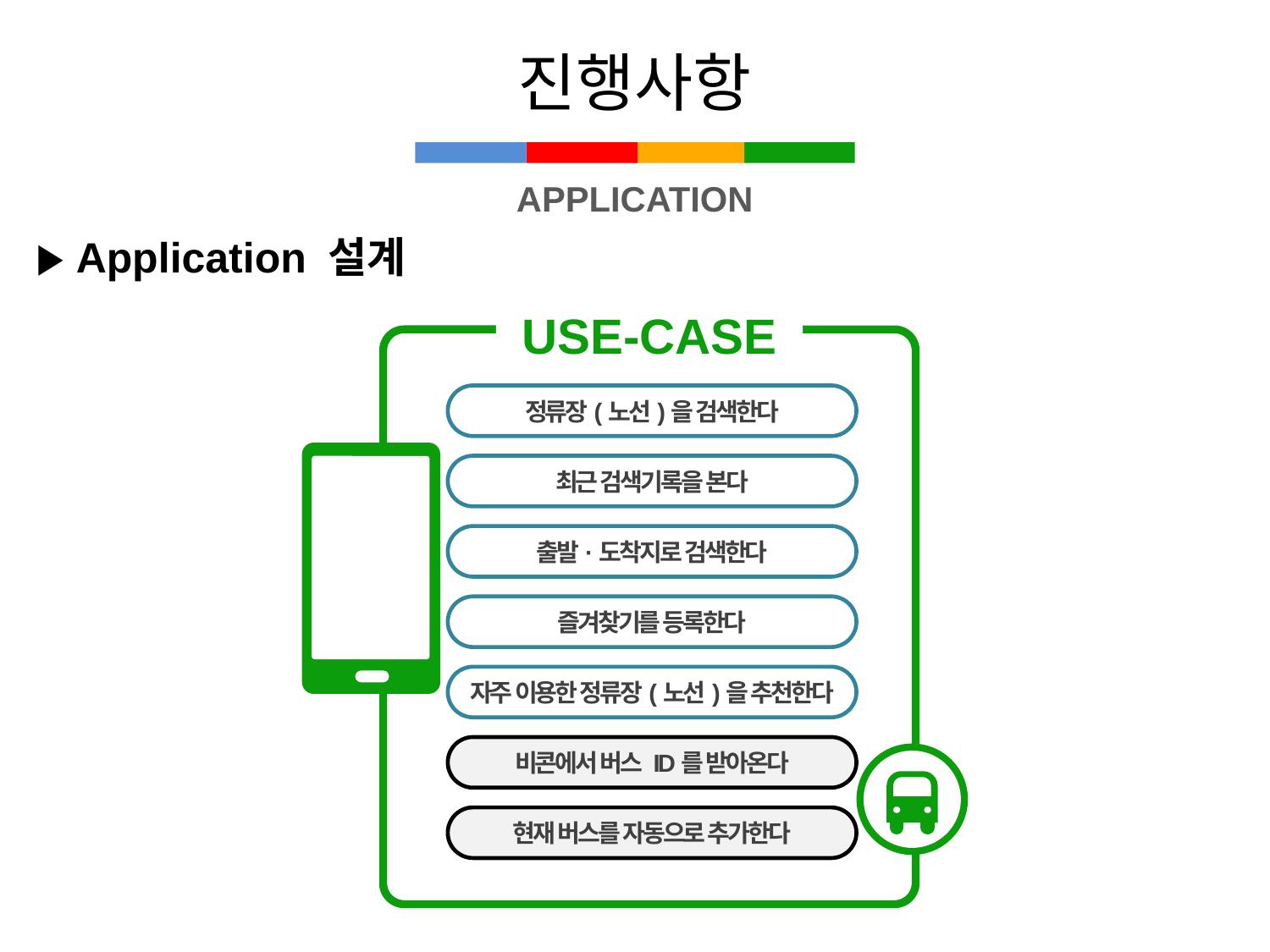

진행사항
APPLICATION
  ▶ Application 설계
 USE-CASE

정류장(노선)을 검색한다

최근 검색기록을 본다
출발·도착지로 검색한다
즐겨찾기를 등록한다
자주 이용한 정류장(노선)을 추천한다
비콘에서 버스 ID를 받아온다

현재 버스를 자동으로 추가한다